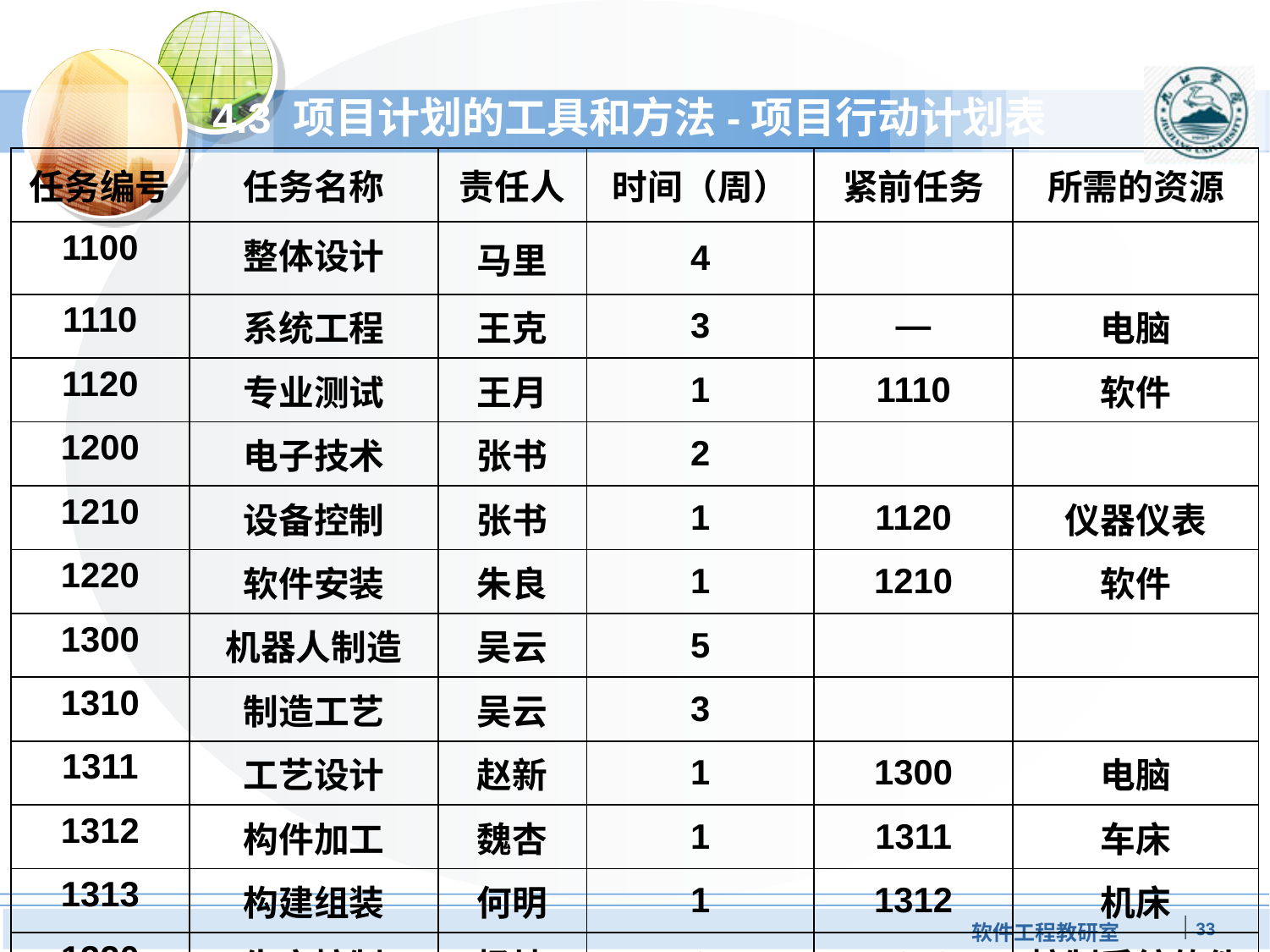

# 4.3 项目计划的工具和方法-项目行动计划表
| 任务编号 | 任务名称 | 责任人 | 时间（周） | 紧前任务 | 所需的资源 |
| --- | --- | --- | --- | --- | --- |
| 1100 | 整体设计 | 马里 | 4 |  |  |
| 1110 | 系统工程 | 王克 | 3 | — | 电脑 |
| 1120 | 专业测试 | 王月 | 1 | 1110 | 软件 |
| 1200 | 电子技术 | 张书 | 2 |  |  |
| 1210 | 设备控制 | 张书 | 1 | 1120 | 仪器仪表 |
| 1220 | 软件安装 | 朱良 | 1 | 1210 | 软件 |
| 1300 | 机器人制造 | 吴云 | 5 |  |  |
| 1310 | 制造工艺 | 吴云 | 3 |  |  |
| 1311 | 工艺设计 | 赵新 | 1 | 1300 | 电脑 |
| 1312 | 构件加工 | 魏杏 | 1 | 1311 | 车床 |
| 1313 | 构建组装 | 何明 | 1 | 1312 | 机床 |
| 1320 | 生产控制 | 杨坤 | 2 | 1313 | 控制系统软件 |